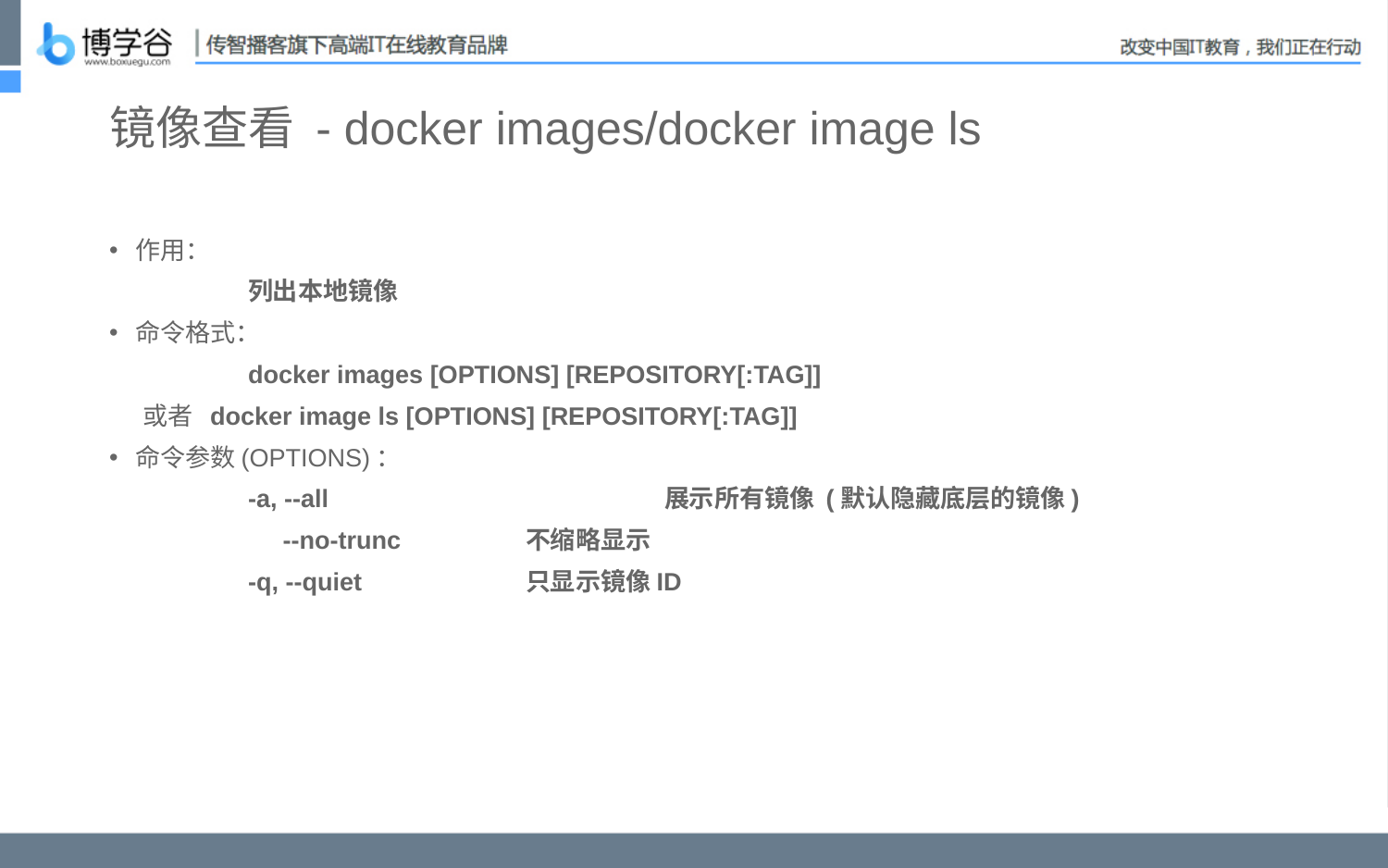

# 镜像查看 - docker images/docker image ls
作用：
	列出本地镜像
命令格式：
	docker images [OPTIONS] [REPOSITORY[:TAG]]
     或者  docker image ls [OPTIONS] [REPOSITORY[:TAG]]
命令参数(OPTIONS)：
	-a, --all             		展示所有镜像 (默认隐藏底层的镜像)
	     --no-trunc        	不缩略显示
	-q, --quiet           	只显示镜像ID